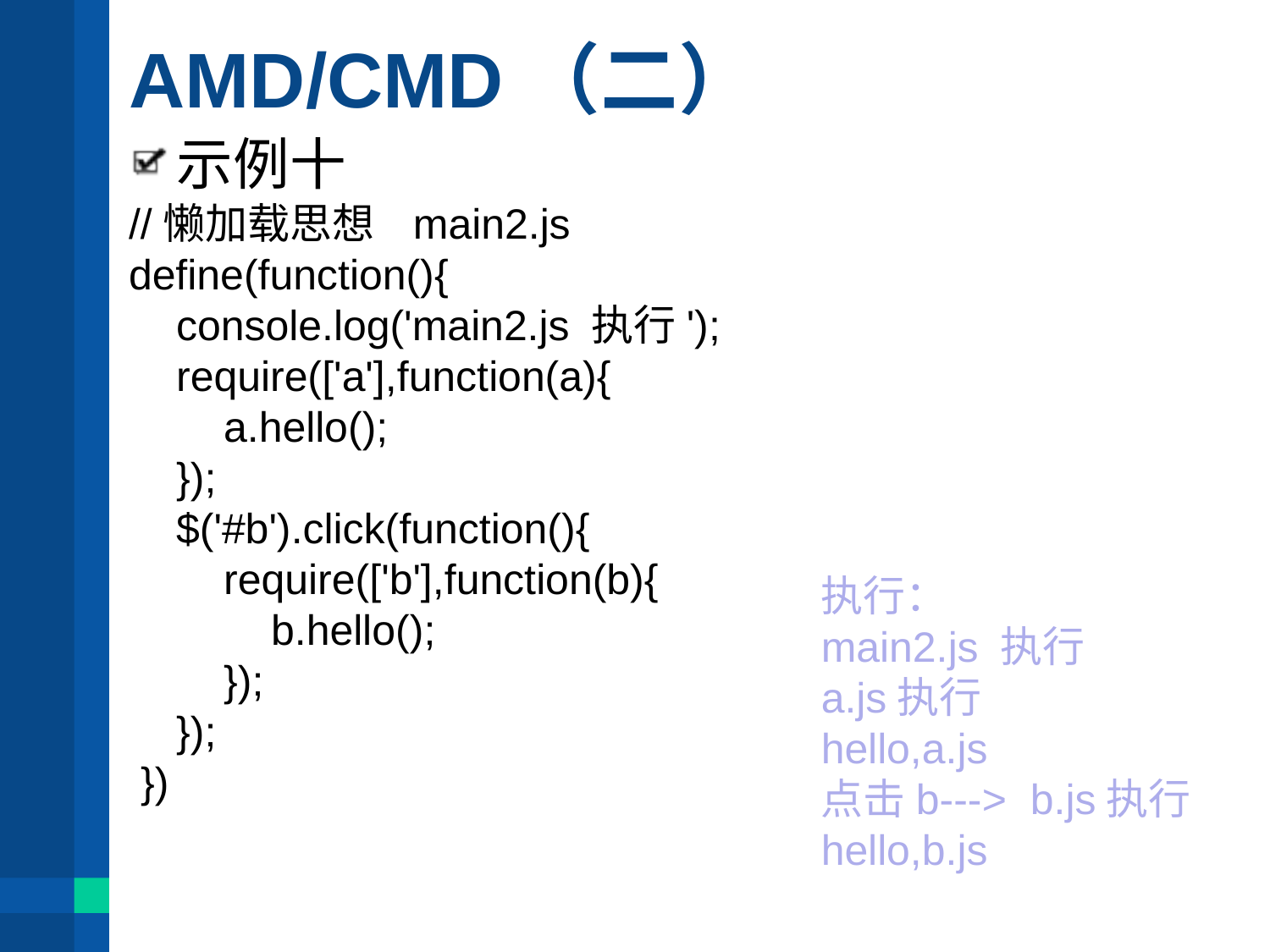

# AMD/CMD（二）
示例十
//懒加载思想   main2.js
define(function(){
    console.log('main2.js 执行');
    require(['a'],function(a){
        a.hello();
    });
    $('#b').click(function(){
        require(['b'],function(b){
            b.hello();
        });
    });
 })

执行：
main2.js 执行
a.js执行
hello,a.js
点击b--->  b.js执行 hello,b.js